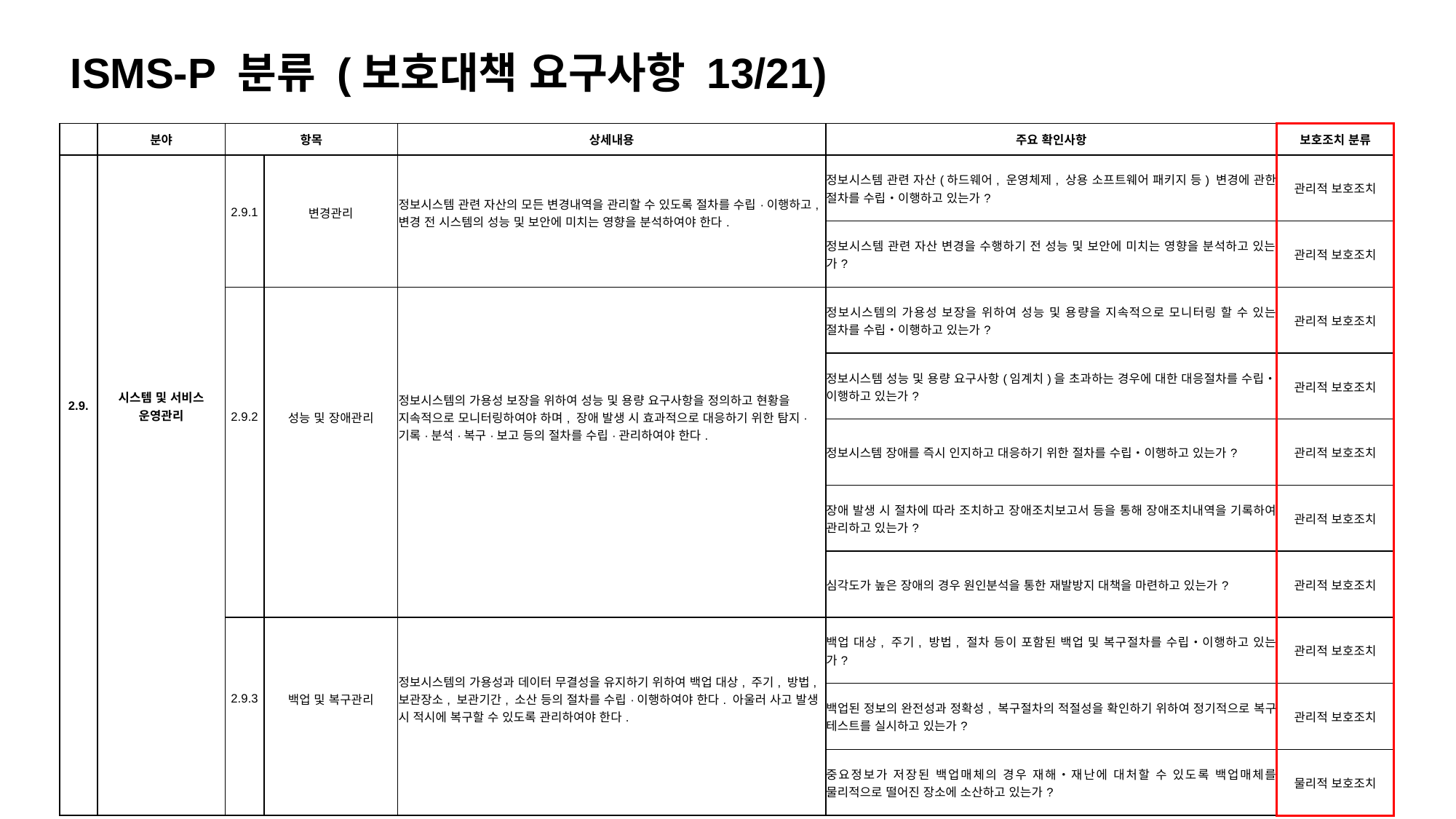

ISMS-P 분류 (보호대책 요구사항 13/21)
|  | 분야 | 항목 |  | 상세내용 | 주요 확인사항 | 보호조치 분류 |
| --- | --- | --- | --- | --- | --- | --- |
| 2.9. | 시스템 및 서비스 운영관리 | 2.9.1 | 변경관리 | 정보시스템 관련 자산의 모든 변경내역을 관리할 수 있도록 절차를 수립·이행하고, 변경 전 시스템의 성능 및 보안에 미치는 영향을 분석하여야 한다. | 정보시스템 관련 자산(하드웨어, 운영체제, 상용 소프트웨어 패키지 등) 변경에 관한 절차를 수립‧이행하고 있는가? | 관리적 보호조치 |
|  |  |  |  |  | 정보시스템 관련 자산 변경을 수행하기 전 성능 및 보안에 미치는 영향을 분석하고 있는가? | 관리적 보호조치 |
|  |  | 2.9.2 | 성능 및 장애관리 | 정보시스템의 가용성 보장을 위하여 성능 및 용량 요구사항을 정의하고 현황을 지속적으로 모니터링하여야 하며, 장애 발생 시 효과적으로 대응하기 위한 탐지·기록·분석·복구·보고 등의 절차를 수립·관리하여야 한다. | 정보시스템의 가용성 보장을 위하여 성능 및 용량을 지속적으로 모니터링 할 수 있는 절차를 수립‧이행하고 있는가? | 관리적 보호조치 |
|  |  |  |  |  | 정보시스템 성능 및 용량 요구사항(임계치)을 초과하는 경우에 대한 대응절차를 수립‧이행하고 있는가? | 관리적 보호조치 |
|  |  |  |  |  | 정보시스템 장애를 즉시 인지하고 대응하기 위한 절차를 수립‧이행하고 있는가? | 관리적 보호조치 |
|  |  |  |  |  | 장애 발생 시 절차에 따라 조치하고 장애조치보고서 등을 통해 장애조치내역을 기록하여 관리하고 있는가? | 관리적 보호조치 |
|  |  |  |  |  | 심각도가 높은 장애의 경우 원인분석을 통한 재발방지 대책을 마련하고 있는가? | 관리적 보호조치 |
|  |  | 2.9.3 | 백업 및 복구관리 | 정보시스템의 가용성과 데이터 무결성을 유지하기 위하여 백업 대상, 주기, 방법, 보관장소, 보관기간, 소산 등의 절차를 수립·이행하여야 한다. 아울러 사고 발생 시 적시에 복구할 수 있도록 관리하여야 한다. | 백업 대상, 주기, 방법, 절차 등이 포함된 백업 및 복구절차를 수립‧이행하고 있는가? | 관리적 보호조치 |
|  |  |  |  |  | 백업된 정보의 완전성과 정확성, 복구절차의 적절성을 확인하기 위하여 정기적으로 복구 테스트를 실시하고 있는가? | 관리적 보호조치 |
|  |  |  |  |  | 중요정보가 저장된 백업매체의 경우 재해‧재난에 대처할 수 있도록 백업매체를 물리적으로 떨어진 장소에 소산하고 있는가? | 물리적 보호조치 |